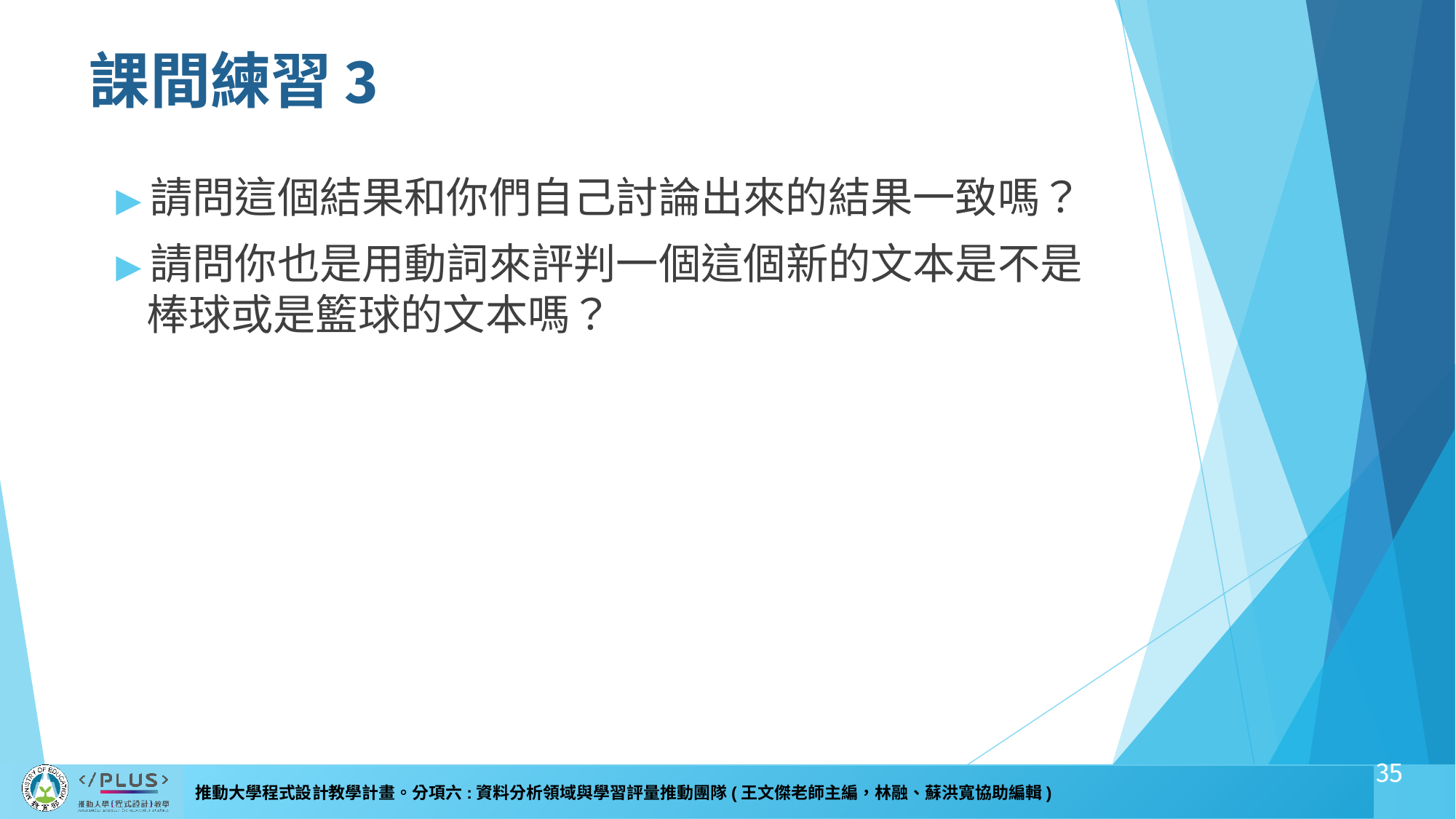

# 課間練習3
請問這個結果和你們自己討論出來的結果一致嗎？
請問你也是用動詞來評判一個這個新的文本是不是棒球或是籃球的文本嗎？
35